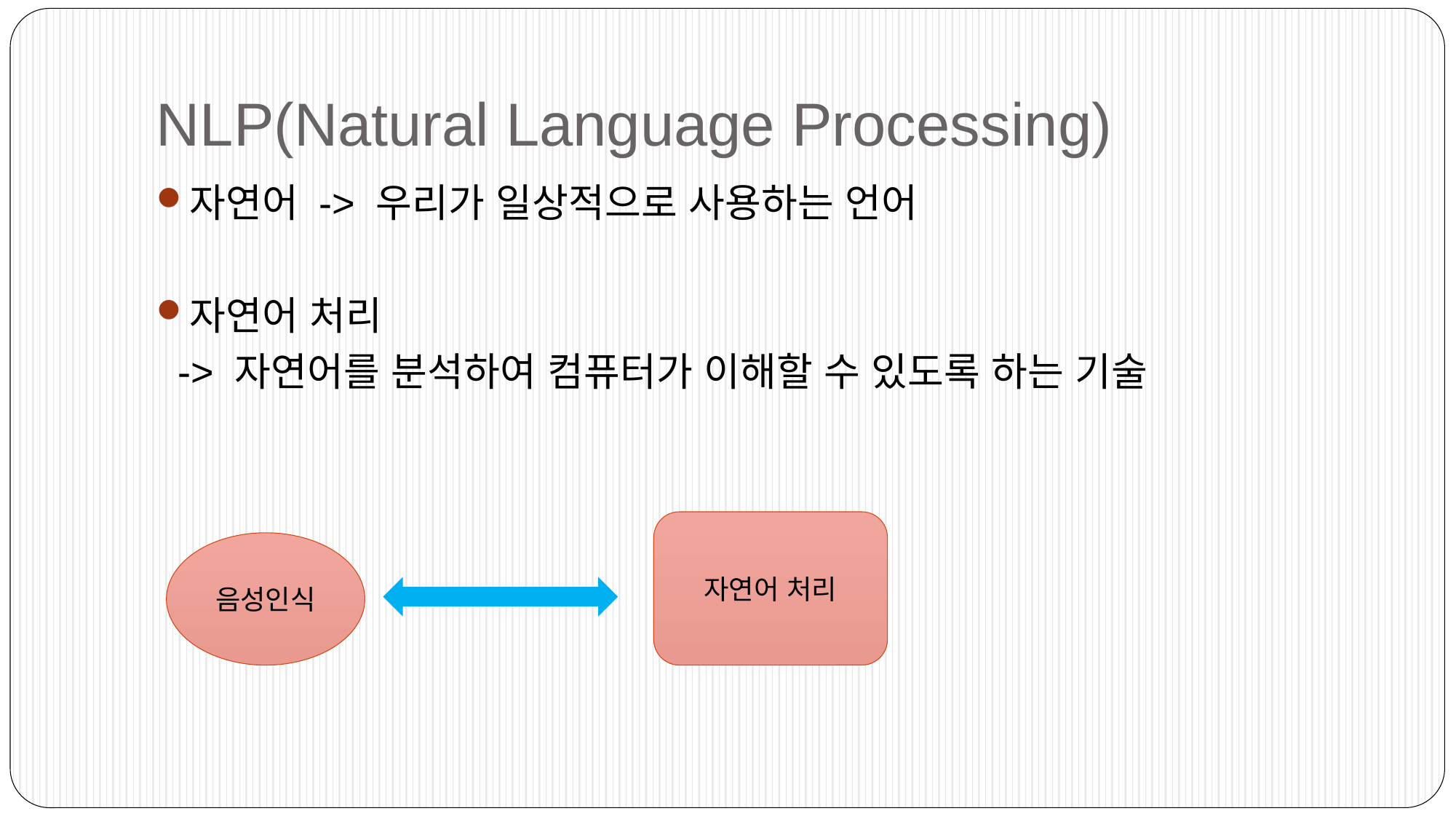

# NLP(Natural Language Processing)
자연어 -> 우리가 일상적으로 사용하는 언어

자연어 처리
  -> 자연어를 분석하여 컴퓨터가 이해할 수 있도록 하는 기술

자연어 처리
음성인식